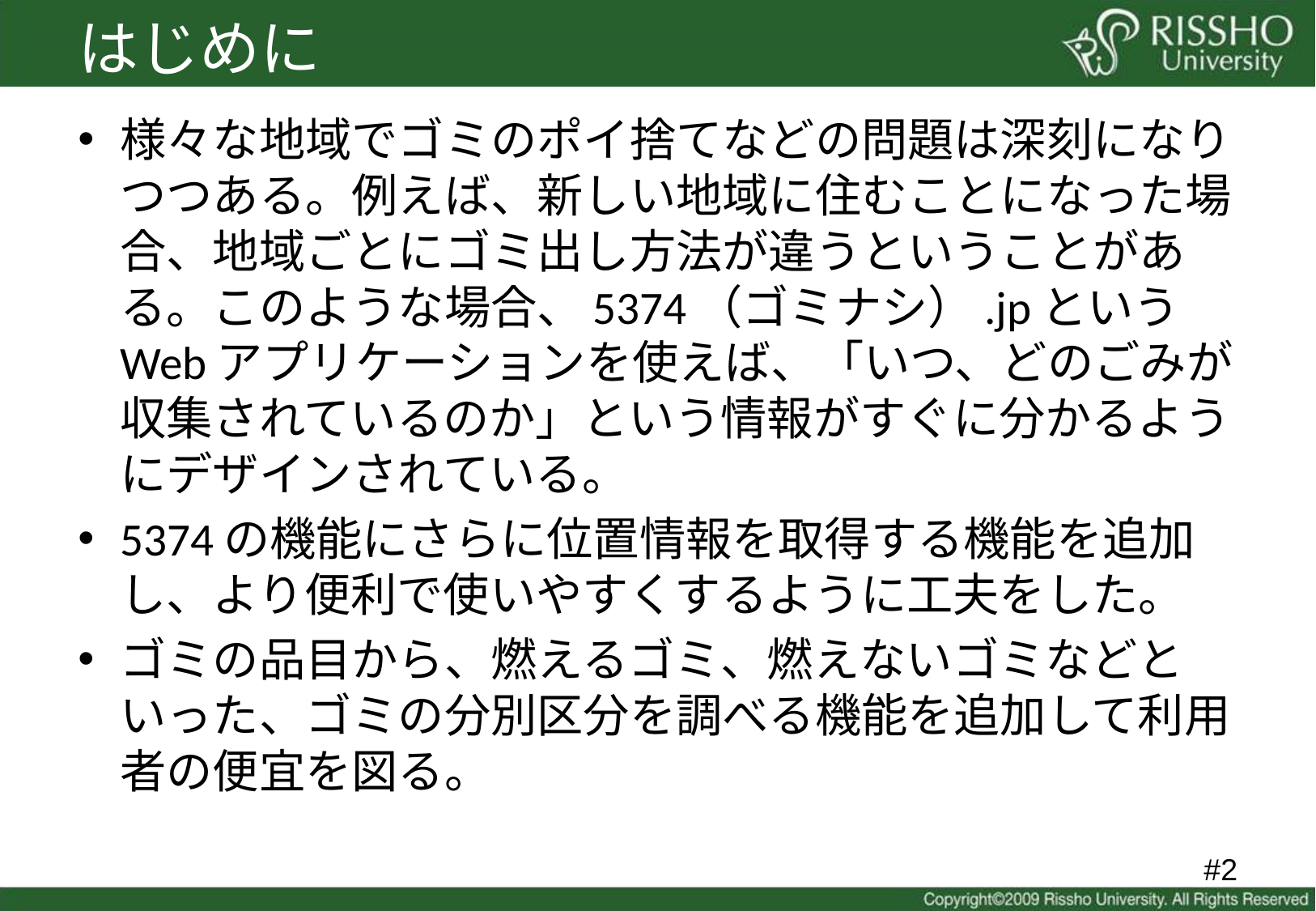

# はじめに
様々な地域でゴミのポイ捨てなどの問題は深刻になりつつある。例えば、新しい地域に住むことになった場合、地域ごとにゴミ出し方法が違うということがある。このような場合、5374（ゴミナシ）.jpというWebアプリケーションを使えば、「いつ、どのごみが収集されているのか」という情報がすぐに分かるようにデザインされている。
5374の機能にさらに位置情報を取得する機能を追加し、より便利で使いやすくするように工夫をした。
ゴミの品目から、燃えるゴミ、燃えないゴミなどといった、ゴミの分別区分を調べる機能を追加して利用者の便宜を図る。